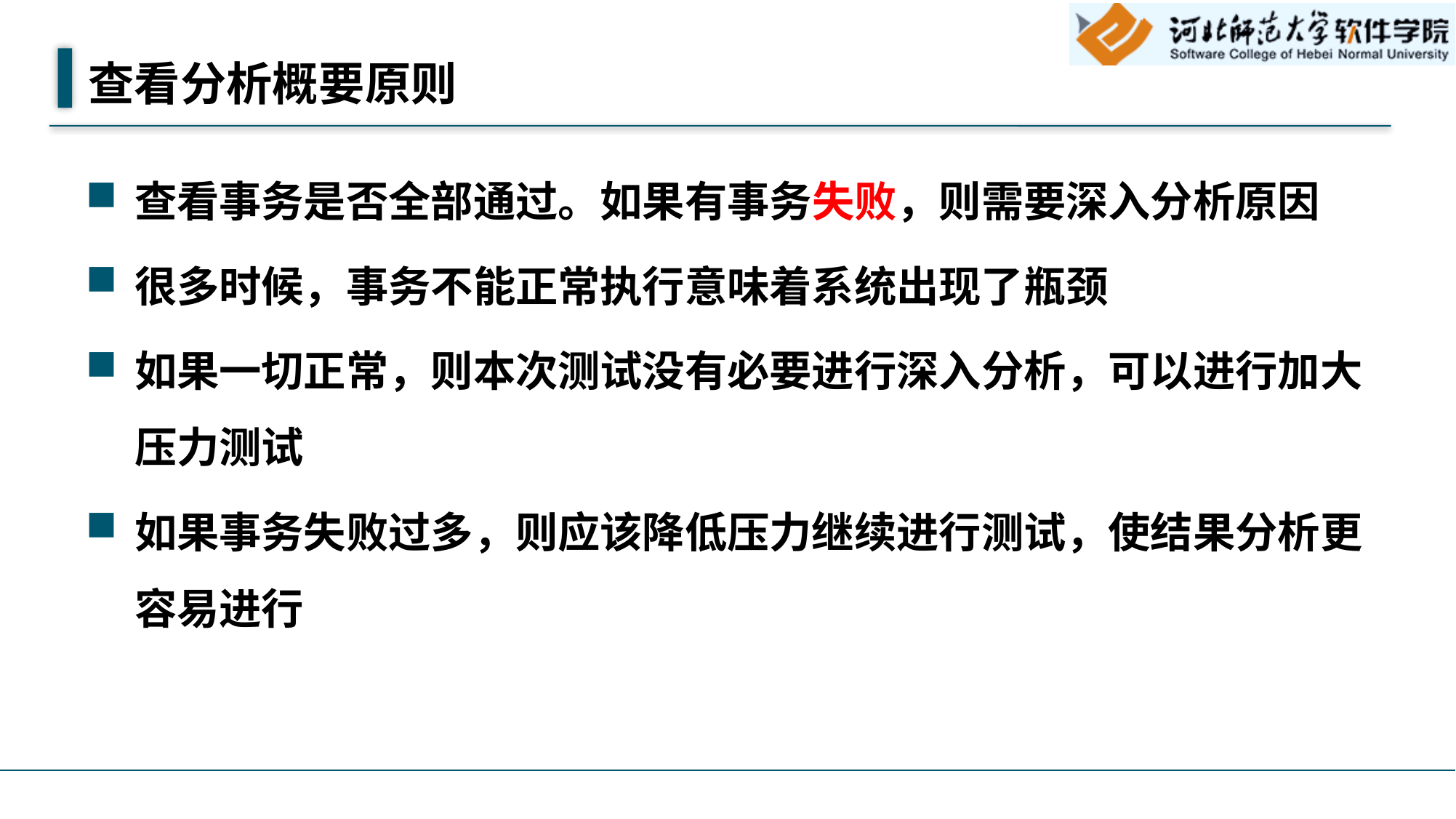

# 查看分析概要原则
查看事务是否全部通过。如果有事务失败，则需要深入分析原因
很多时候，事务不能正常执行意味着系统出现了瓶颈
如果一切正常，则本次测试没有必要进行深入分析，可以进行加大压力测试
如果事务失败过多，则应该降低压力继续进行测试，使结果分析更容易进行